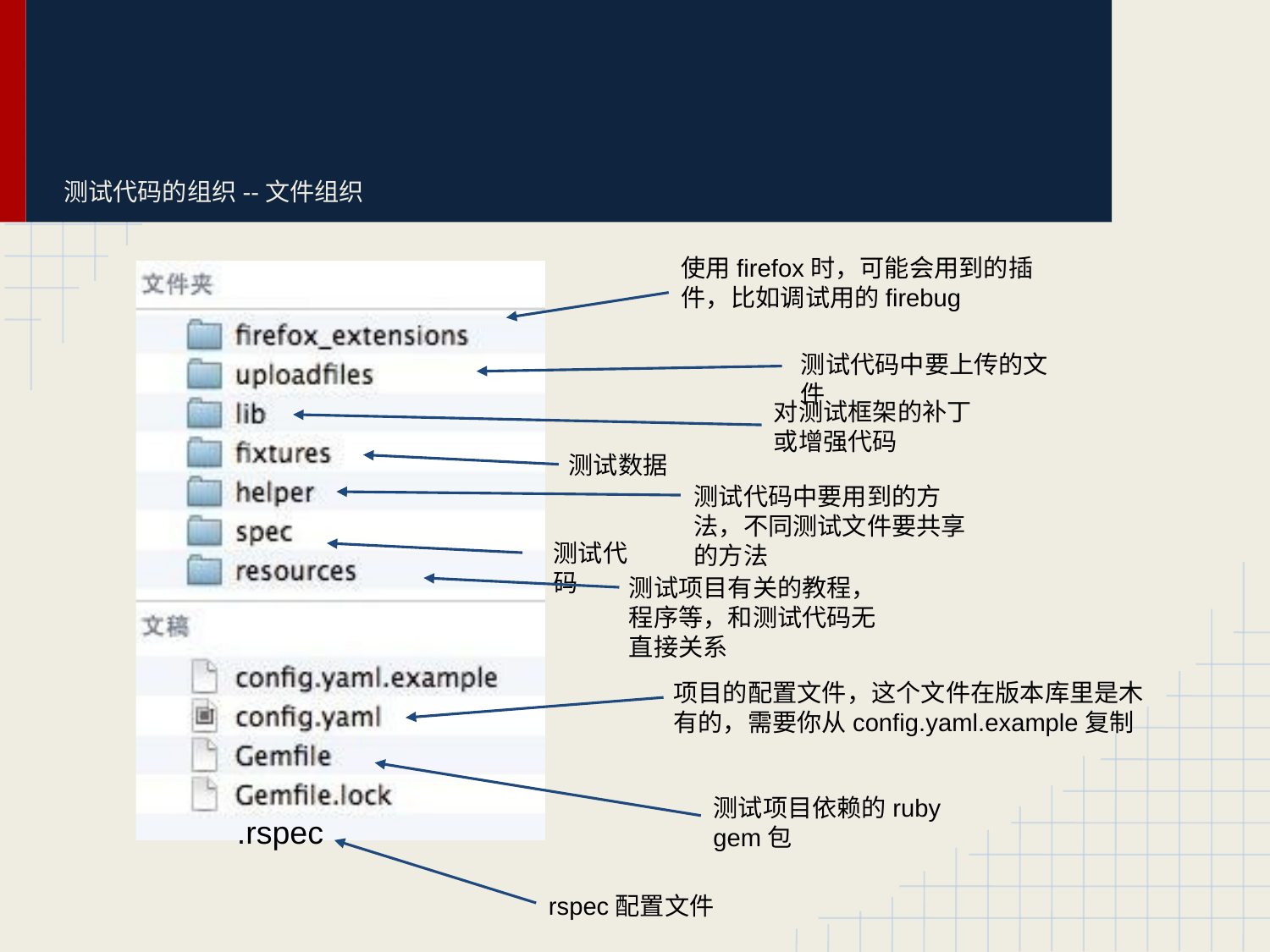

# 测试代码的组织--文件组织
使用firefox时，可能会用到的插件，比如调试用的firebug

测试代码中要上传的文件

对测试框架的补丁
或增强代码

测试数据

测试代码中要用到的方法，不同测试文件要共享的方法

测试代码

测试项目有关的教程，
程序等，和测试代码无直接关系

项目的配置文件，这个文件在版本库里是木有的，需要你从config.yaml.example复制

测试项目依赖的ruby gem包
.rspec

rspec配置文件